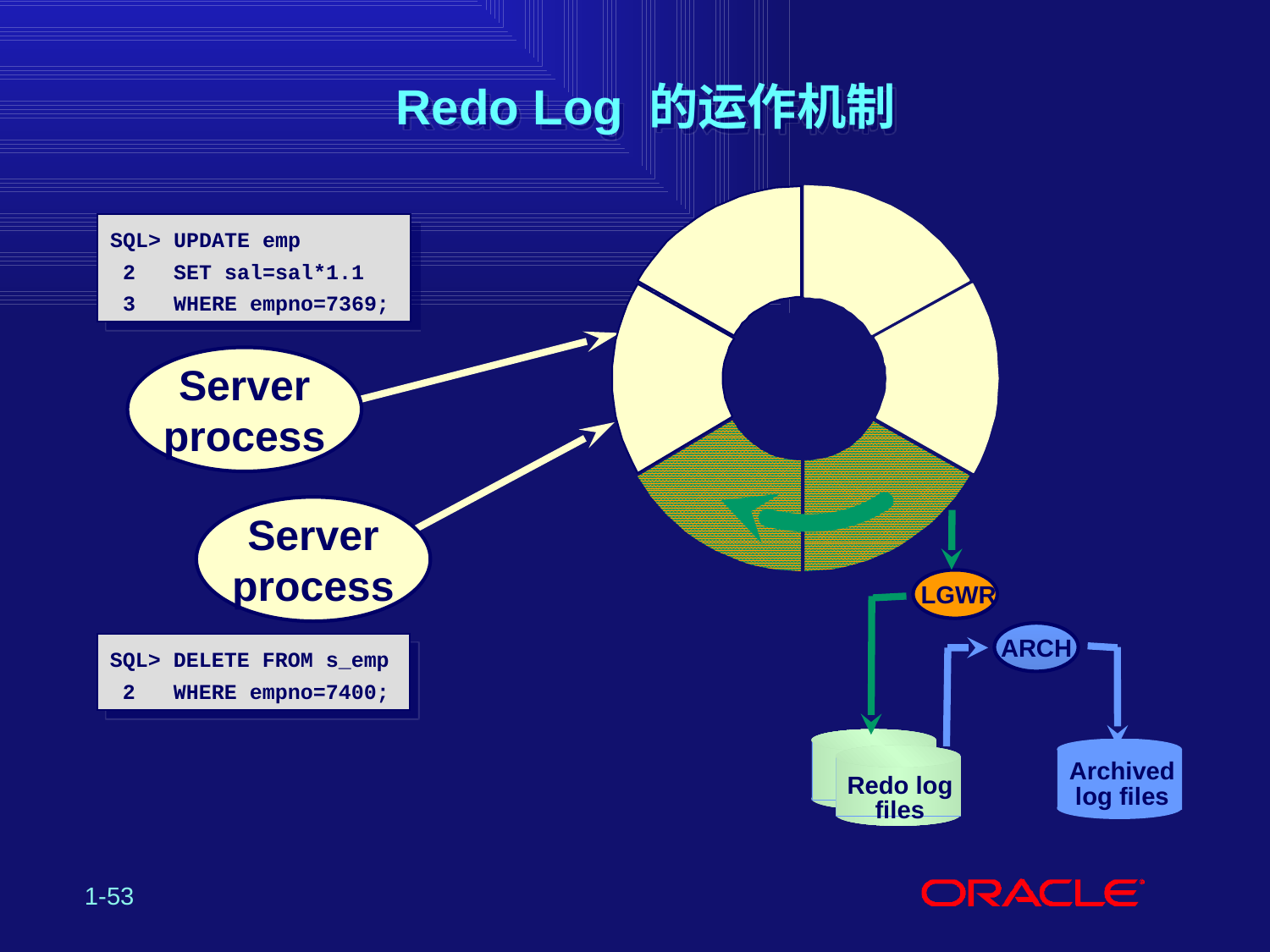

# Redo Log 的运作机制

SQL> UPDATE emp
 2   SET sal=sal*1.1
 3   WHERE empno=7369;

Server
process

Server
process

 LGWR

ARCH
SQL> DELETE FROM s_emp
 2   WHERE empno=7400;

Redo log
files
Archived
log files